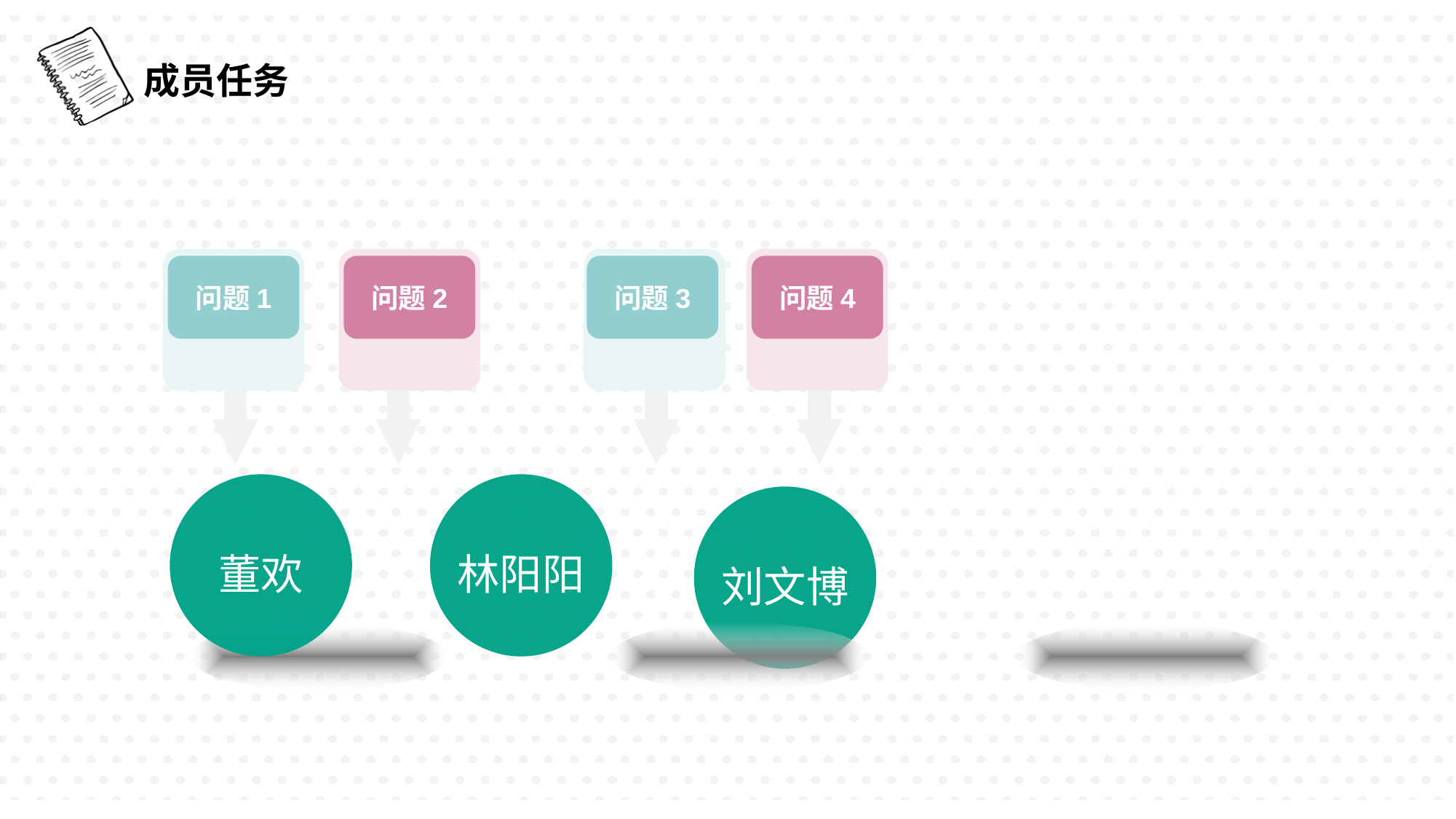

问题1
问题2
问题3
问题4

林阳阳
董欢
刘文博